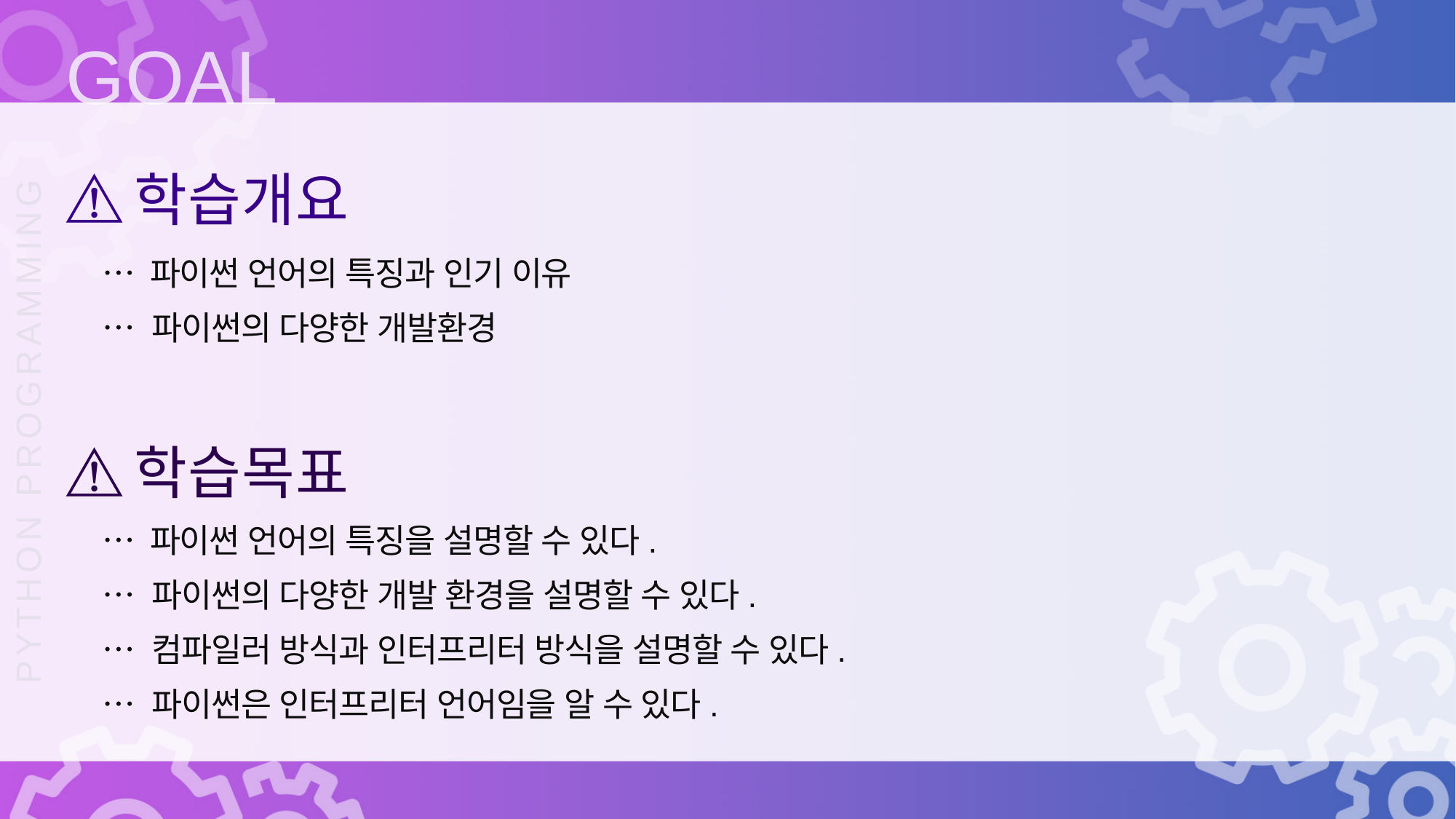

학습개요
… 파이썬 언어의 특징과 인기 이유
… 파이썬의 다양한 개발환경
학습목표
… 파이썬 언어의 특징을 설명할 수 있다.
… 파이썬의 다양한 개발 환경을 설명할 수 있다.
… 컴파일러 방식과 인터프리터 방식을 설명할 수 있다.
… 파이썬은 인터프리터 언어임을 알 수 있다.